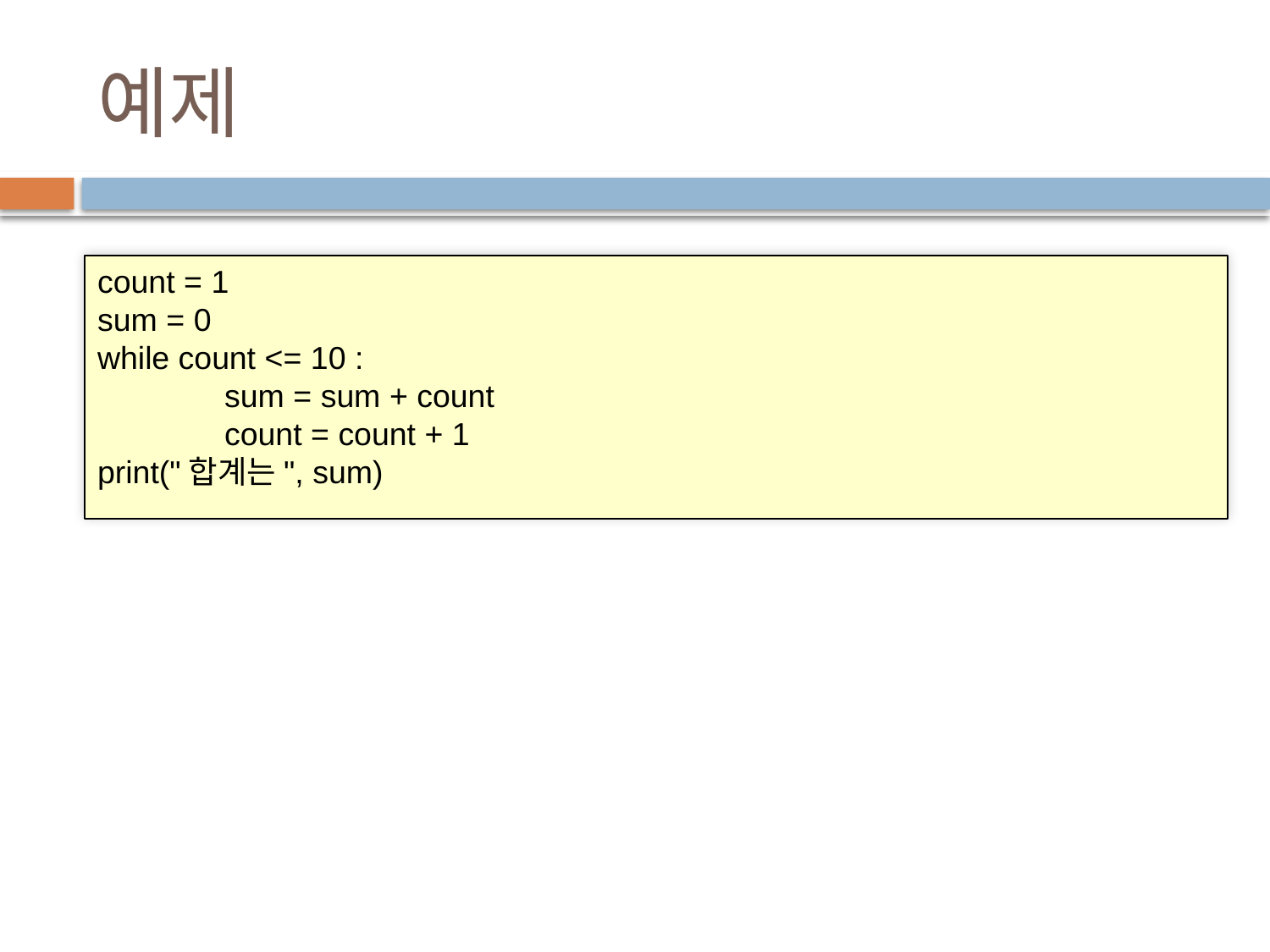

# 예제
count = 1
sum = 0
while count <= 10 :
	sum = sum + count
	count = count + 1
print("합계는", sum)